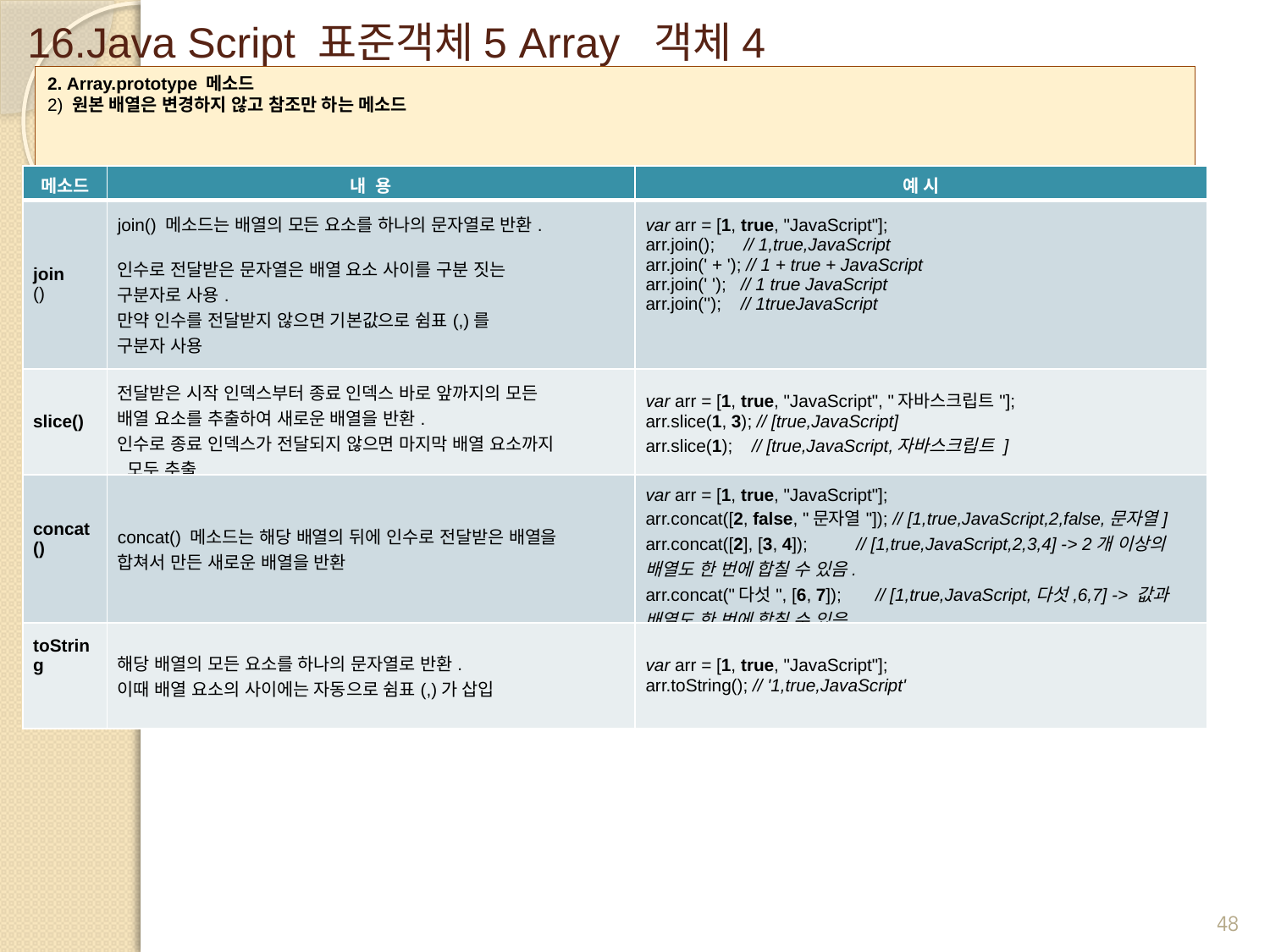

# 16.Java Script 표준객체5 Array  객체4
2. Array.prototype 메소드
2) 원본 배열은 변경하지 않고 참조만 하는 메소드

| 메소드 | 내 용 | 예 시 |
| --- | --- | --- |
| join () | join() 메소드는 배열의 모든 요소를 하나의 문자열로 반환.   인수로 전달받은 문자열은 배열 요소 사이를 구분 짓는 구분자로 사용. 만약 인수를 전달받지 않으면 기본값으로 쉼표(,)를 구분자 사용 | var arr = [1, true, "JavaScript"]; arr.join();      // 1,true,JavaScript arr.join(' + '); // 1 + true + JavaScript arr.join(' ');   // 1 true JavaScript arr.join('');    // 1trueJavaScript |
| slice() | 전달받은 시작 인덱스부터 종료 인덱스 바로 앞까지의 모든 배열 요소를 추출하여 새로운 배열을 반환. 인수로 종료 인덱스가 전달되지 않으면 마지막 배열 요소까지 모두 추출 | var arr = [1, true, "JavaScript", "자바스크립트"]; arr.slice(1, 3); // [true,JavaScript] arr.slice(1);    // [true,JavaScript,자바스크립트 ] |
| concat () | concat() 메소드는 해당 배열의 뒤에 인수로 전달받은 배열을 합쳐서 만든 새로운 배열을 반환 | var arr = [1, true, "JavaScript"]; arr.concat([2, false, "문자열"]); // [1,true,JavaScript,2,false,문자열] arr.concat([2], [3, 4]);          // [1,true,JavaScript,2,3,4] -> 2개 이상의 배열도 한 번에 합칠 수 있음. arr.concat("다섯", [6, 7]);       // [1,true,JavaScript,다섯,6,7] -> 값과 배열도 한 번에 합칠 수 있음. |
| toString | 해당 배열의 모든 요소를 하나의 문자열로 반환. 이때 배열 요소의 사이에는 자동으로 쉼표(,)가 삽입 | var arr = [1, true, "JavaScript"]; arr.toString(); // '1,true,JavaScript' |
48